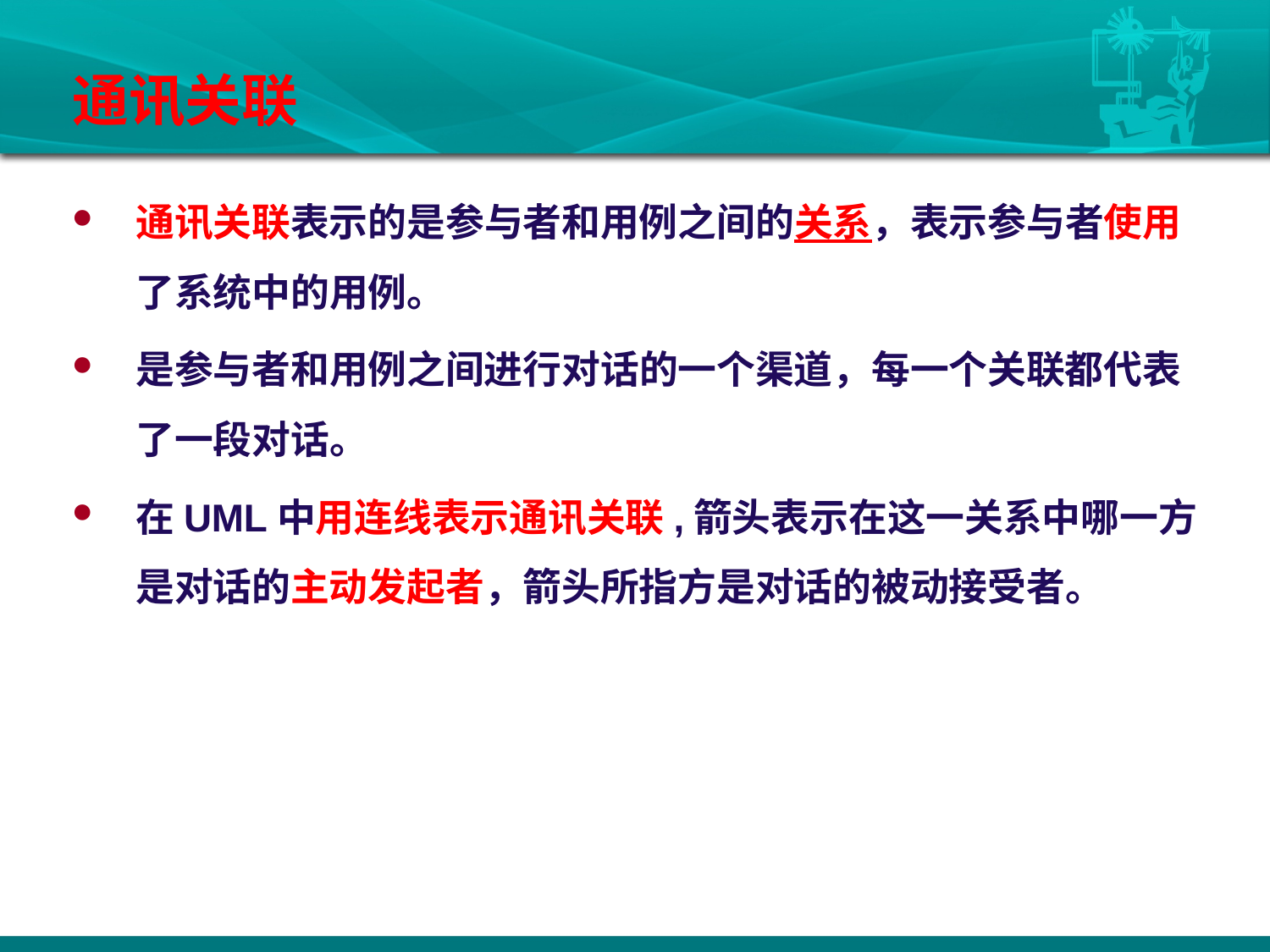

# 通讯关联
通讯关联表示的是参与者和用例之间的关系，表示参与者使用了系统中的用例。
是参与者和用例之间进行对话的一个渠道，每一个关联都代表了一段对话。
在UML中用连线表示通讯关联,箭头表示在这一关系中哪一方是对话的主动发起者，箭头所指方是对话的被动接受者。